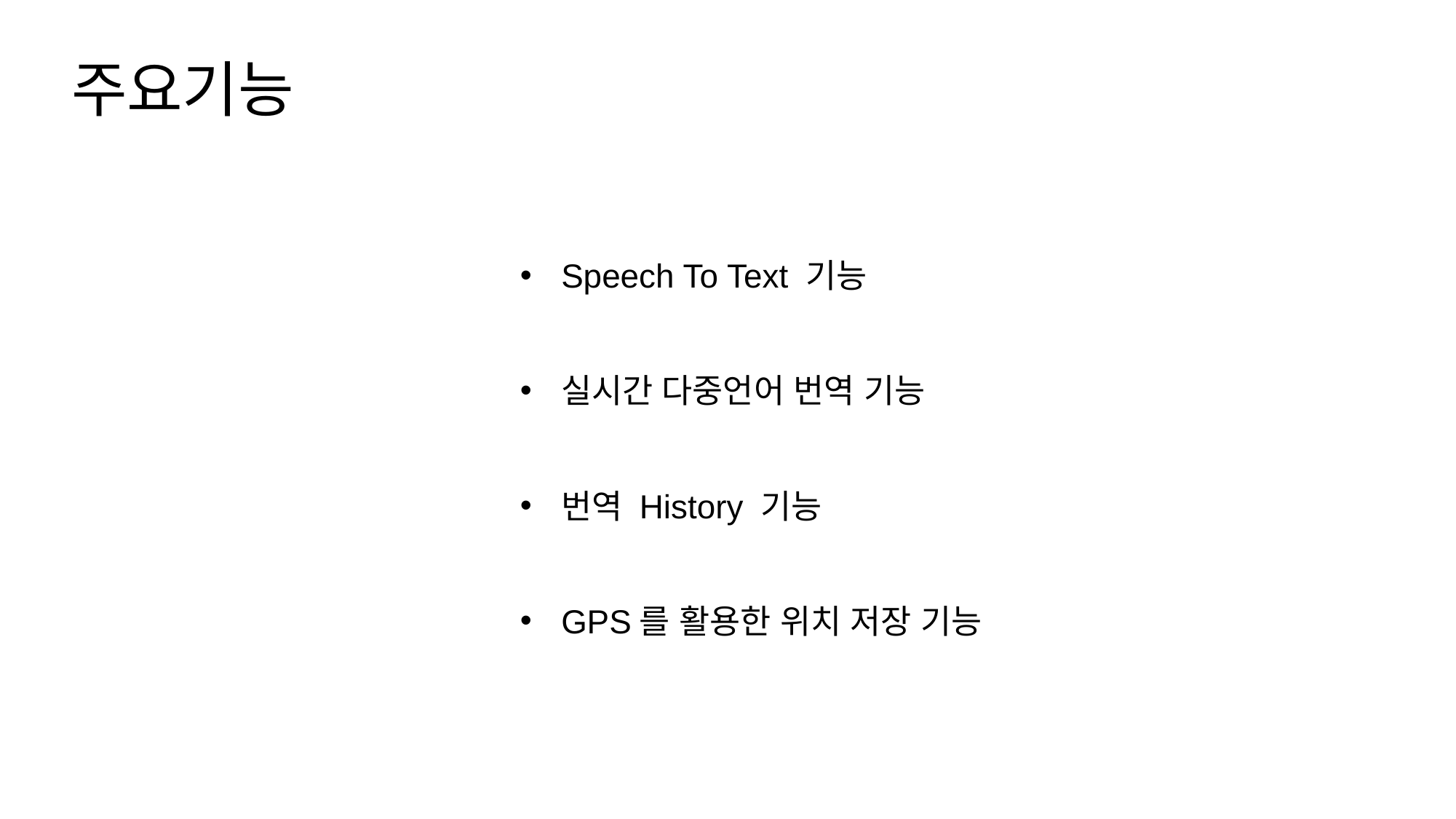

주요기능
Speech To Text 기능
실시간 다중언어 번역 기능
번역 History 기능
GPS를 활용한 위치 저장 기능